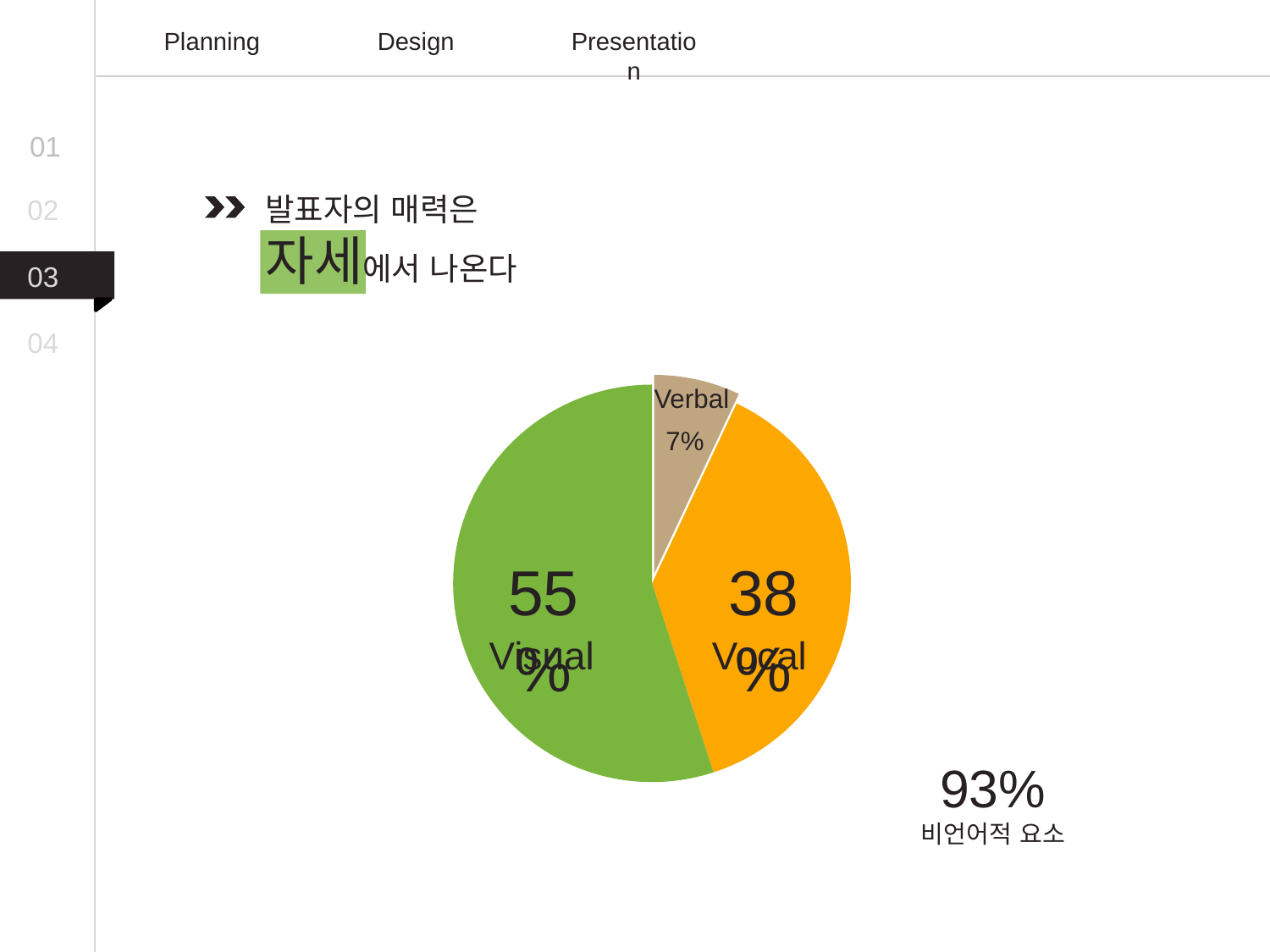

Planning
Design
Presentation
01
발표자의 매력은
자세에서 나온다
02

03

04

### Chart

| Category | 판매 |
|---|---|
| 1분기 | 0.07 |
| 2분기 | 0.38 |
| 3분기 | 0.55 |
Verbal
7%
55%
38%
Visual
Vocal
93%
비언어적 요소